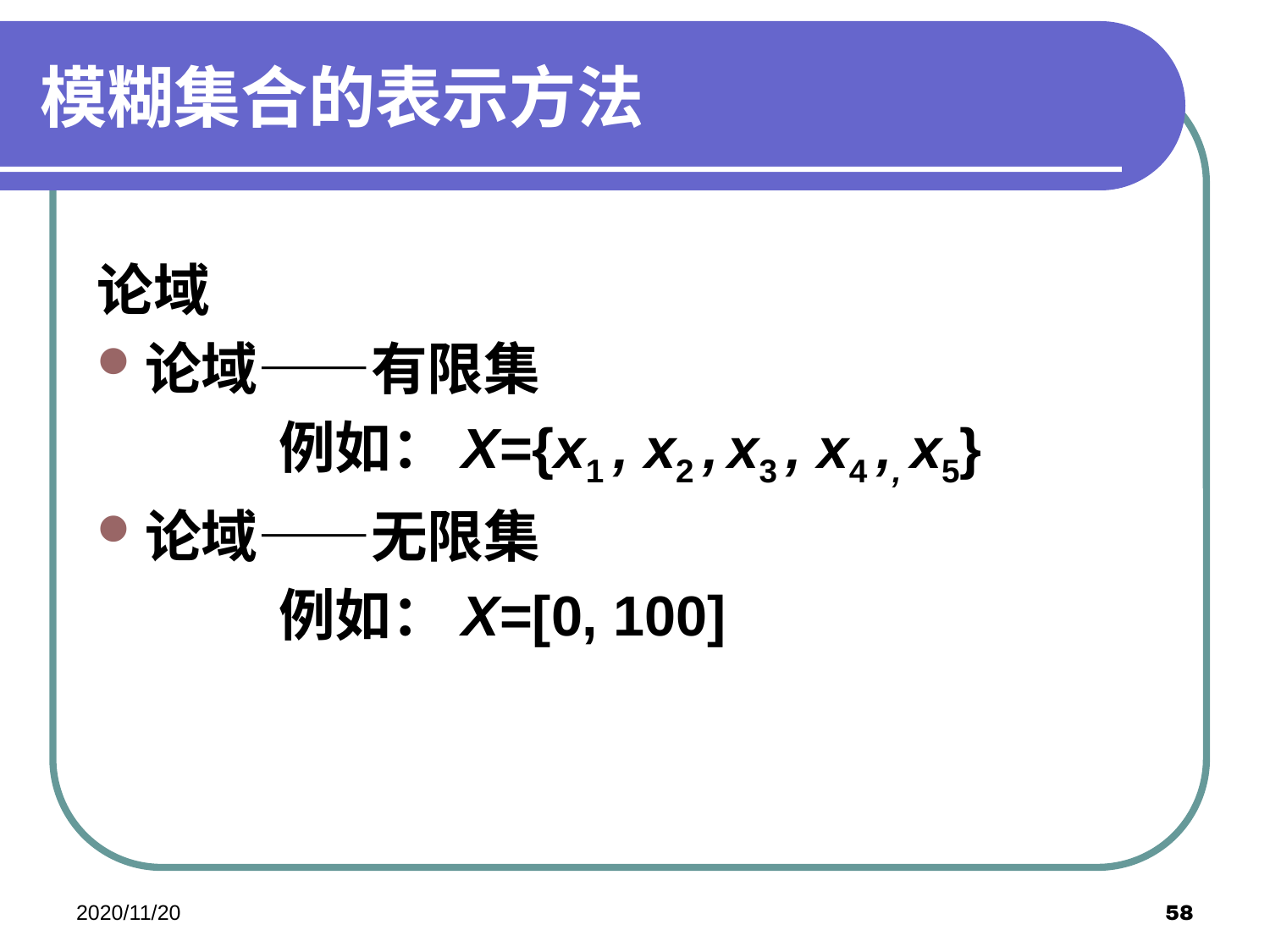

# 模糊集合的表示方法
论域
论域——有限集
             例如：X={x1 , x2 , x3 , x4 ,, x5}
论域——无限集
             例如：X=[0, 100]

2020/11/20
58